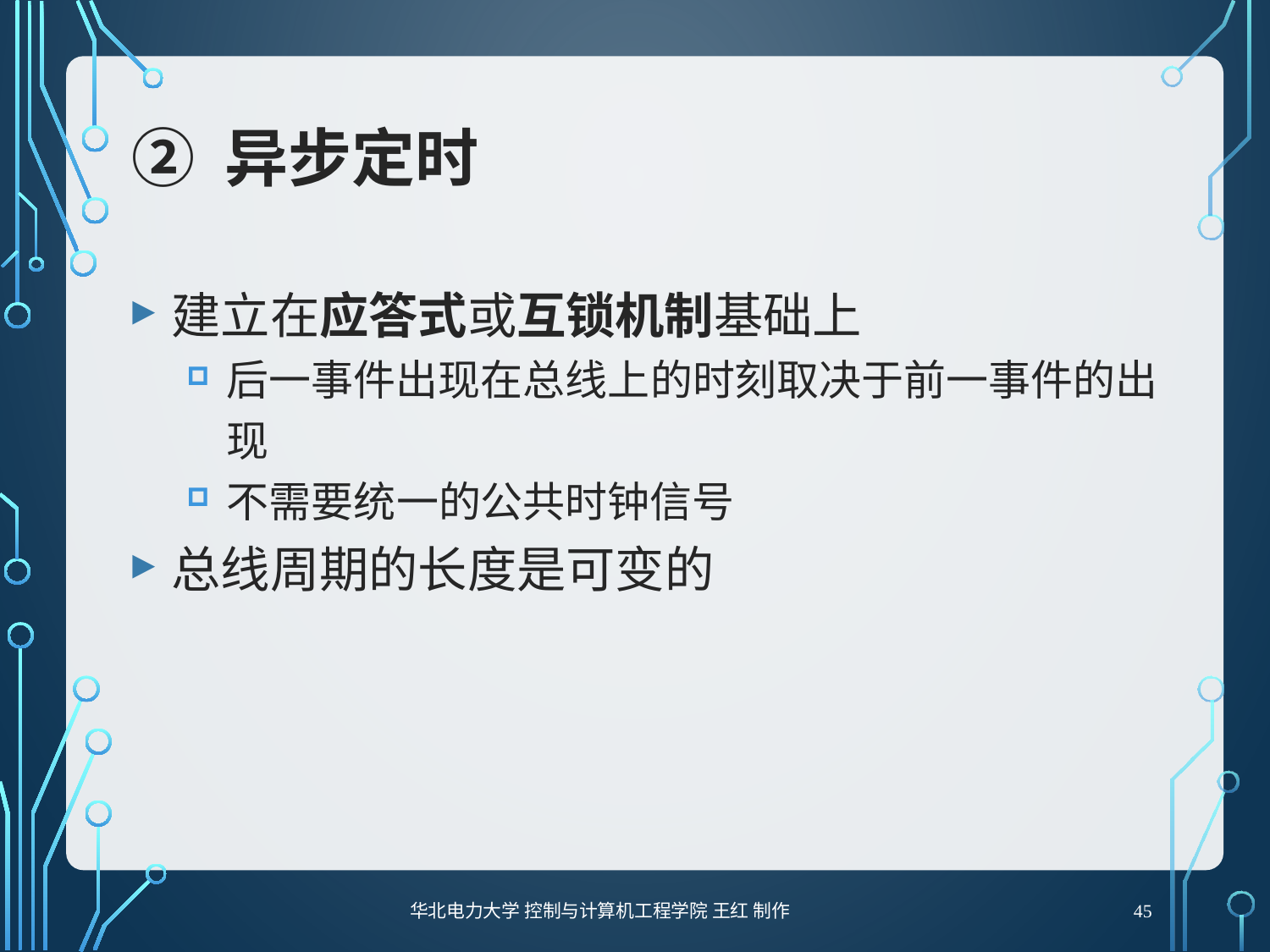

# ② 异步定时
建立在应答式或互锁机制基础上
后一事件出现在总线上的时刻取决于前一事件的出现
不需要统一的公共时钟信号
总线周期的长度是可变的
45
华北电力大学 控制与计算机工程学院 王红 制作